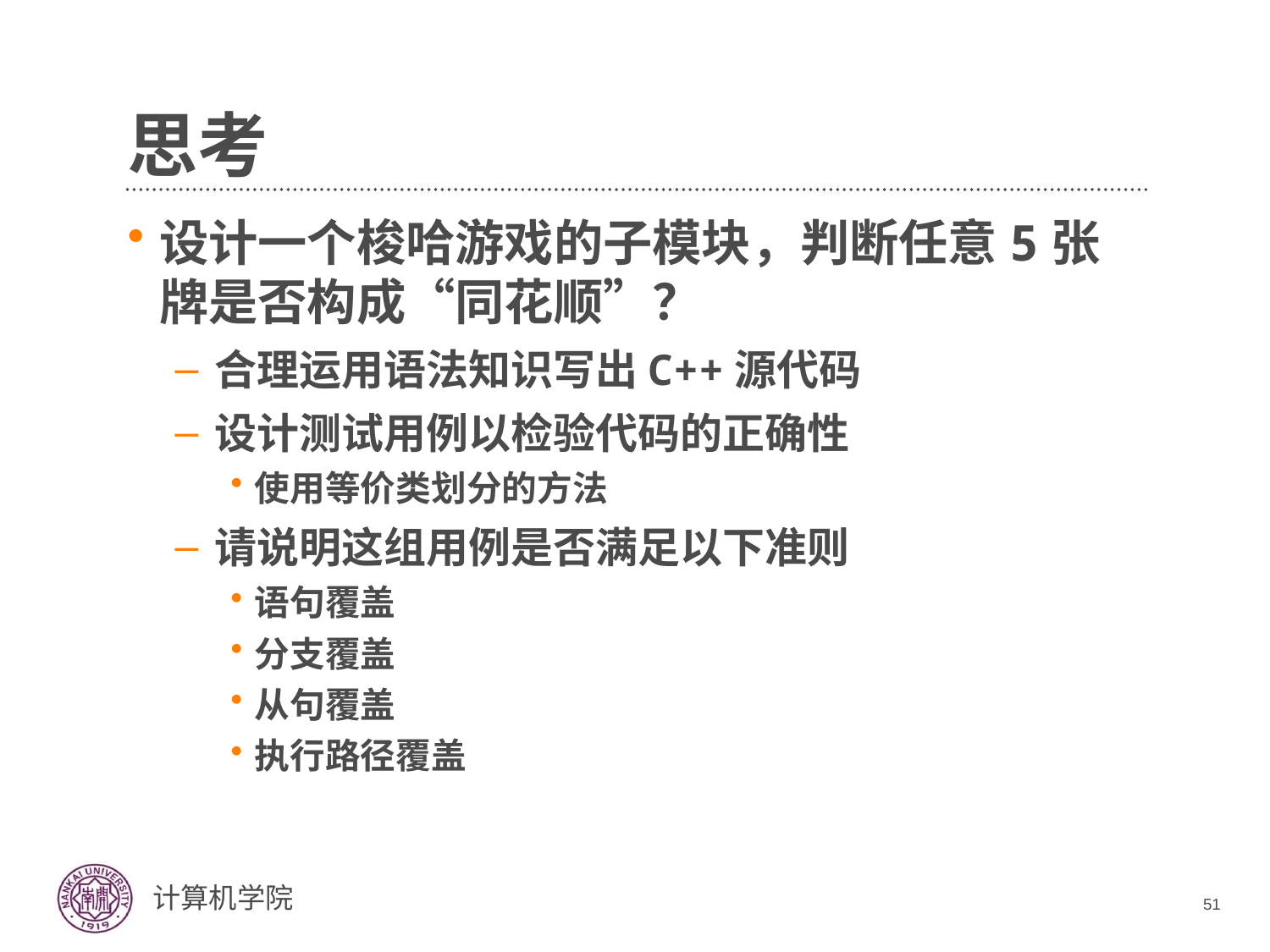

# 思考
设计一个梭哈游戏的子模块，判断任意5张牌是否构成“同花顺”？
合理运用语法知识写出C++源代码
设计测试用例以检验代码的正确性
使用等价类划分的方法
请说明这组用例是否满足以下准则
语句覆盖
分支覆盖
从句覆盖
执行路径覆盖
51